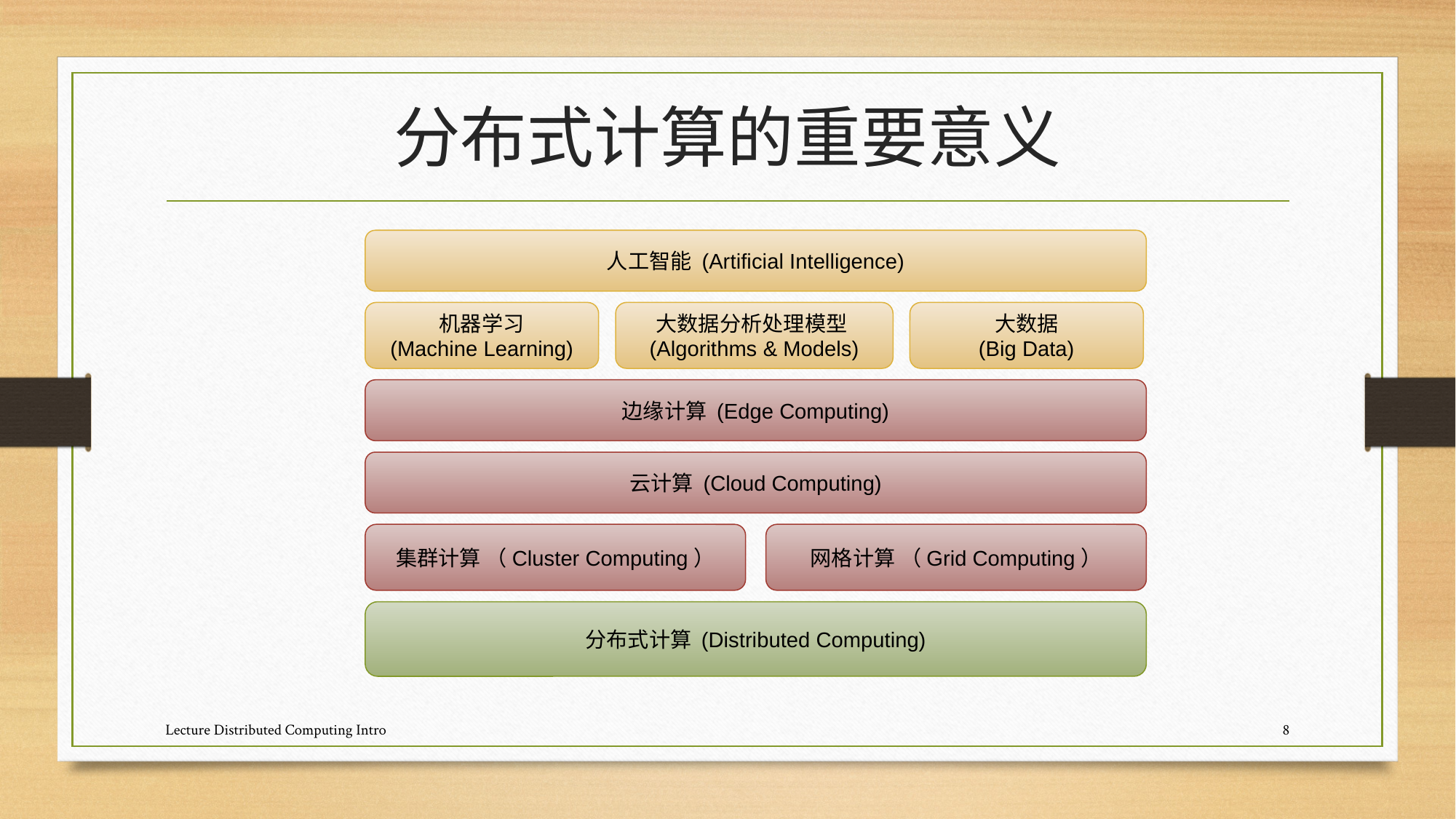

# 分布式计算的重要意义
人工智能 (Artificial Intelligence)
大数据
(Big Data)
大数据分析处理模型(Algorithms & Models)
机器学习
(Machine Learning)
边缘计算 (Edge Computing)
云计算 (Cloud Computing)
集群计算 （Cluster Computing）
网格计算 （Grid Computing）
分布式计算 (Distributed Computing)
Lecture Distributed Computing Intro
8